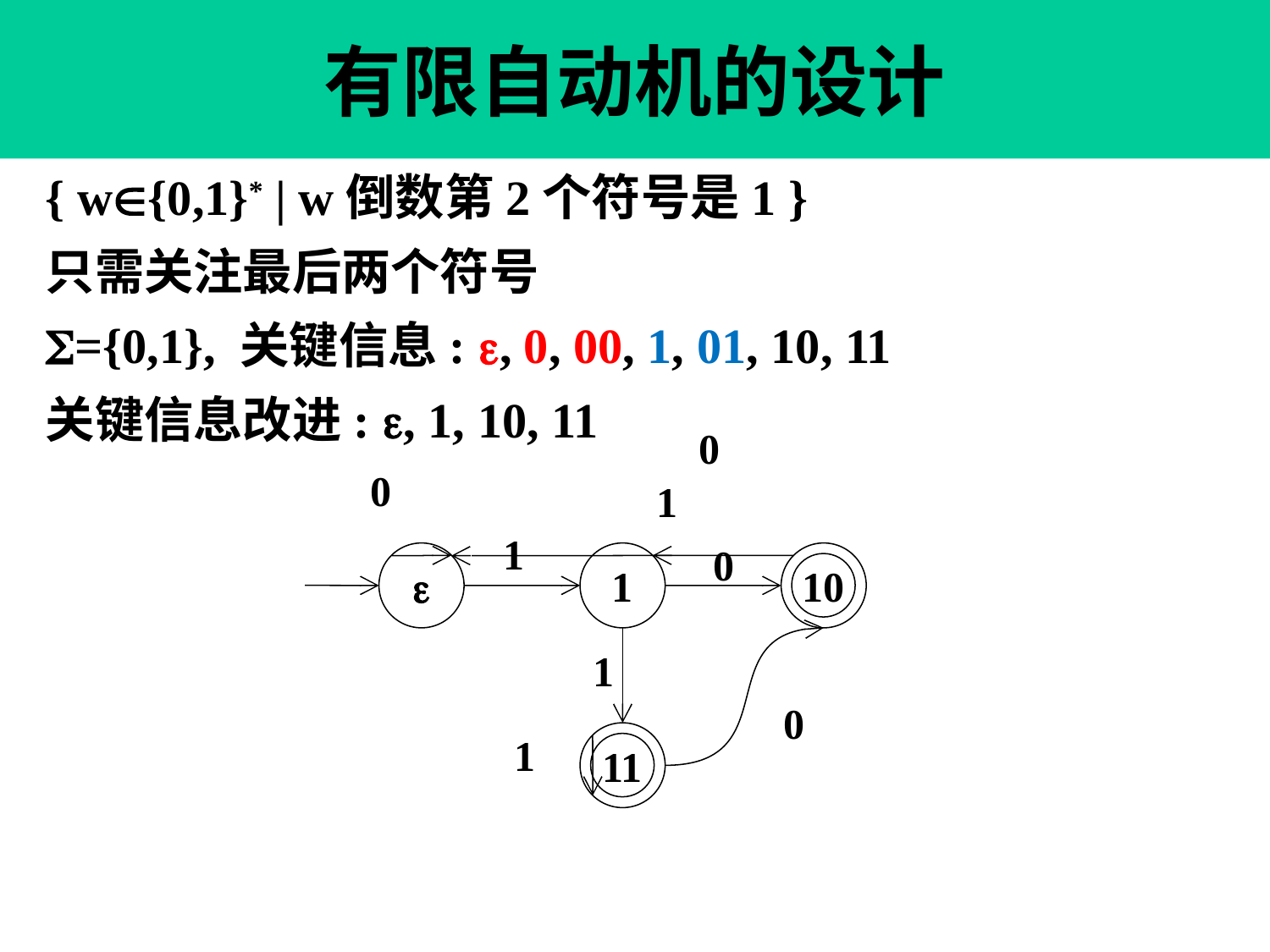

# 有限自动机的设计
{ w∈{0,1}* | w倒数第2个符号是1 }
只需关注最后两个符号
Σ={0,1}, 关键信息: ε, 0, 00, 1, 01, 10, 11
关键信息改进: ε, 1, 10, 11
0
0
1
1
0
ε
1
10

11

1
0
1